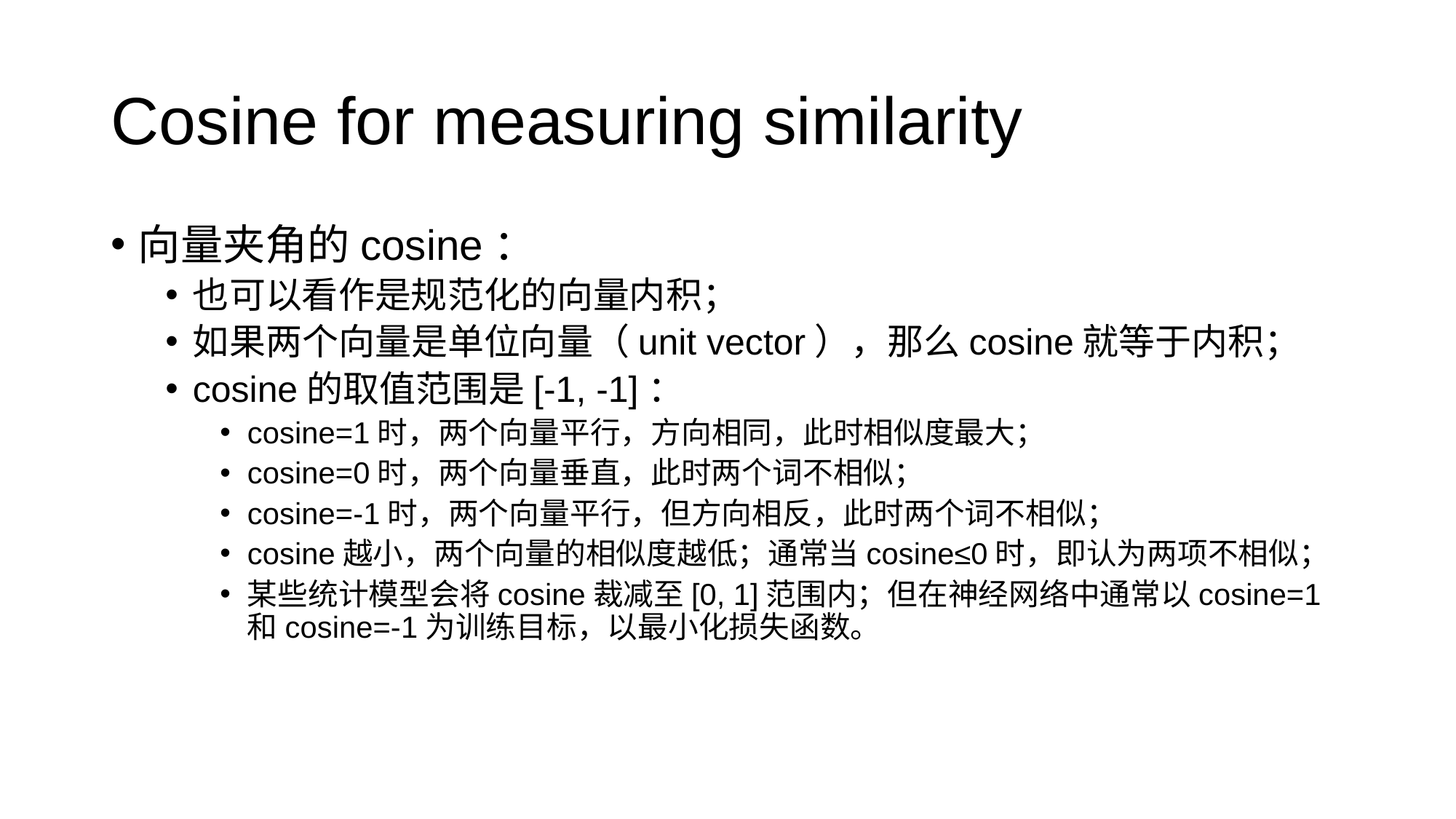

# Cosine for measuring similarity
向量夹角的cosine：
也可以看作是规范化的向量内积；
如果两个向量是单位向量（unit vector），那么cosine就等于内积；
cosine的取值范围是[-1, -1]：
cosine=1时，两个向量平行，方向相同，此时相似度最大；
cosine=0时，两个向量垂直，此时两个词不相似；
cosine=-1时，两个向量平行，但方向相反，此时两个词不相似；
cosine越小，两个向量的相似度越低；通常当cosine≤0时，即认为两项不相似；
某些统计模型会将cosine裁减至[0, 1]范围内；但在神经网络中通常以cosine=1和cosine=-1为训练目标，以最小化损失函数。